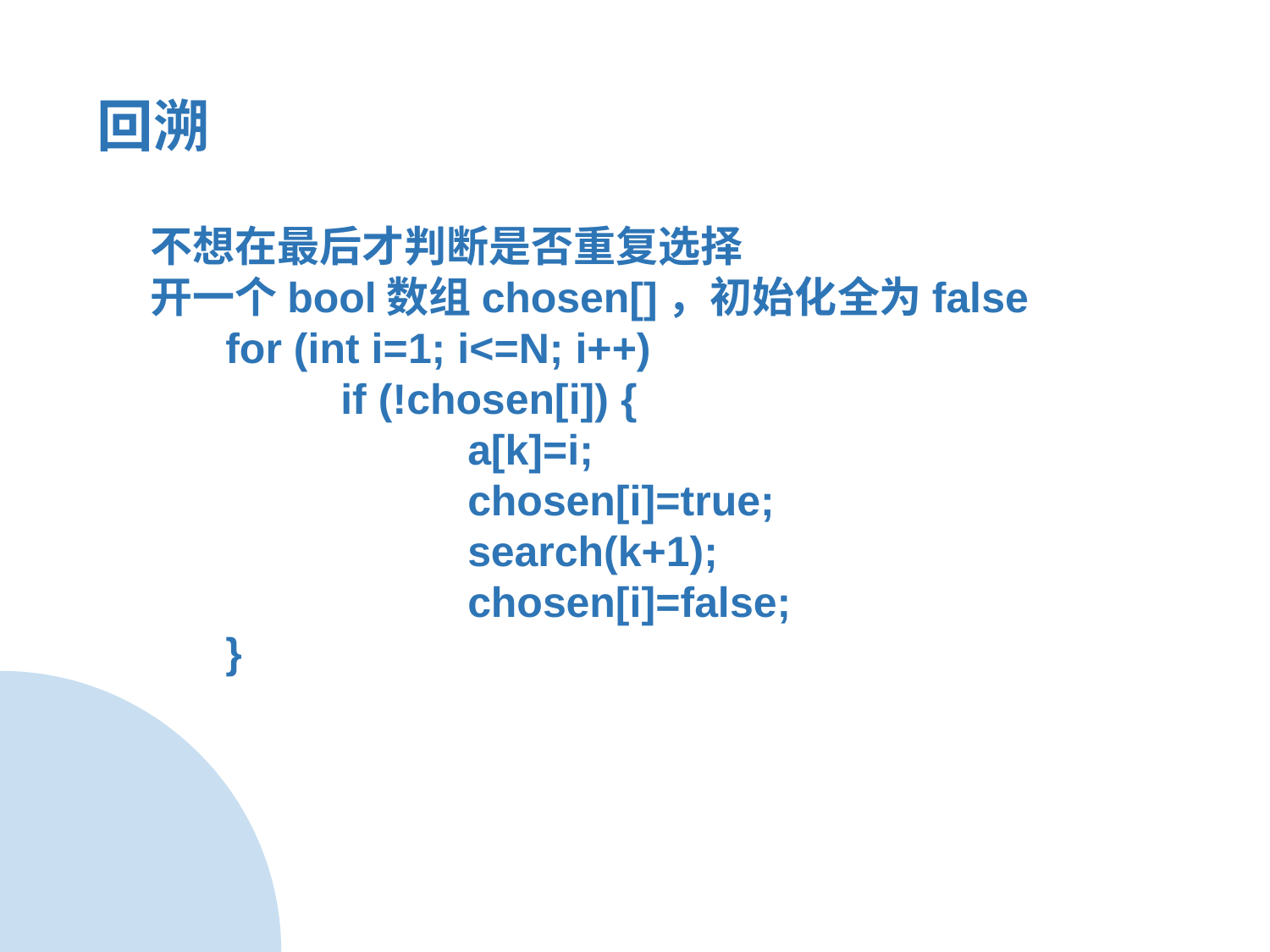

回溯
不想在最后才判断是否重复选择
开一个bool数组chosen[]，初始化全为false
 for (int i=1; i<=N; i++)
	if (!chosen[i]) {
		a[k]=i;
		chosen[i]=true;
 		search(k+1);
		chosen[i]=false;
 }